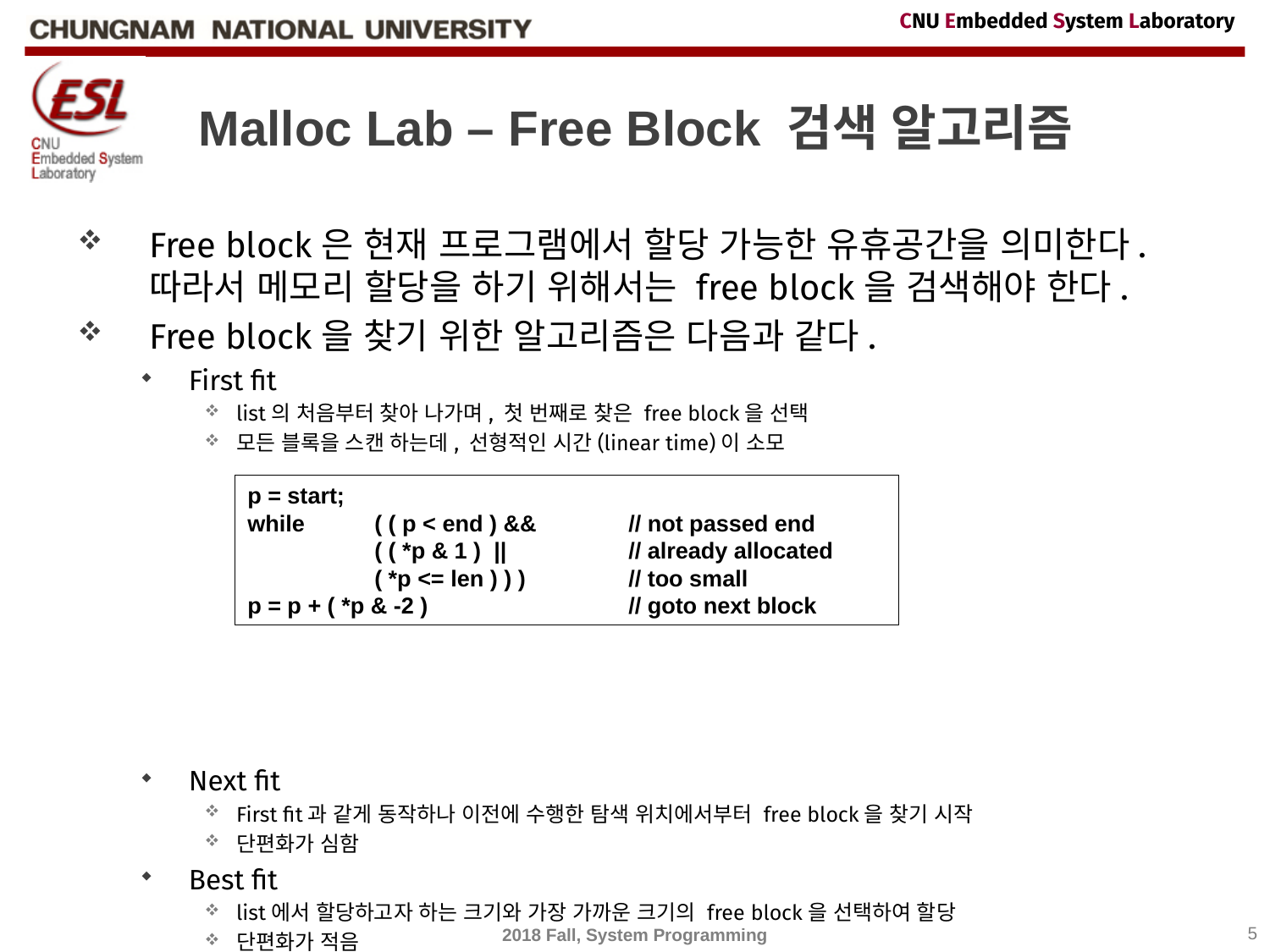

# Malloc Lab – Free Block 검색 알고리즘
Free block은 현재 프로그램에서 할당 가능한 유휴공간을 의미한다. 따라서 메모리 할당을 하기 위해서는 free block을 검색해야 한다.
Free block을 찾기 위한 알고리즘은 다음과 같다.
First fit
list의 처음부터 찾아 나가며, 첫 번째로 찾은 free block을 선택
모든 블록을 스캔 하는데, 선형적인 시간(linear time)이 소모

Next fit
First fit과 같게 동작하나 이전에 수행한 탐색 위치에서부터 free block을 찾기 시작
단편화가 심함
Best fit
list에서 할당하고자 하는 크기와 가장 가까운 크기의 free block을 선택하여 할당
단편화가 적음
일반적으로 first fit 방식보다 느림
p = start;
while  	( ( p < end ) &&	// not passed end
         	( ( *p & 1 )  || 	// already allocated
	( *p <= len ) ) )	// too small
p = p + ( *p & -2 )		// goto next block
2018 Fall, System Programming
5